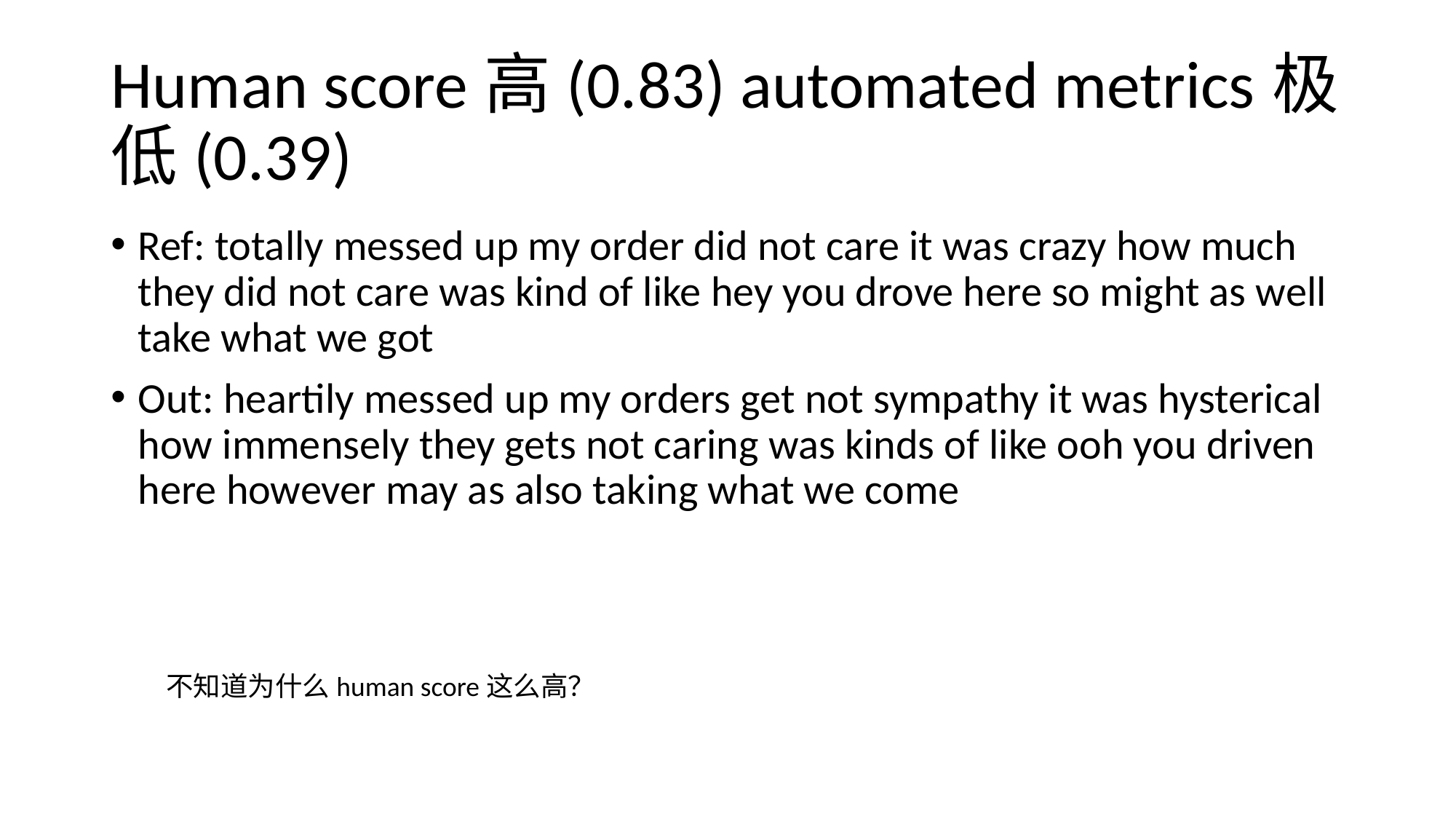

# Human score高(0.83) automated metrics极低(0.39)
Ref: totally messed up my order did not care it was crazy how much they did not care was kind of like hey you drove here so might as well take what we got
Out: heartily messed up my orders get not sympathy it was hysterical how immensely they gets not caring was kinds of like ooh you driven here however may as also taking what we come
不知道为什么human score这么高？